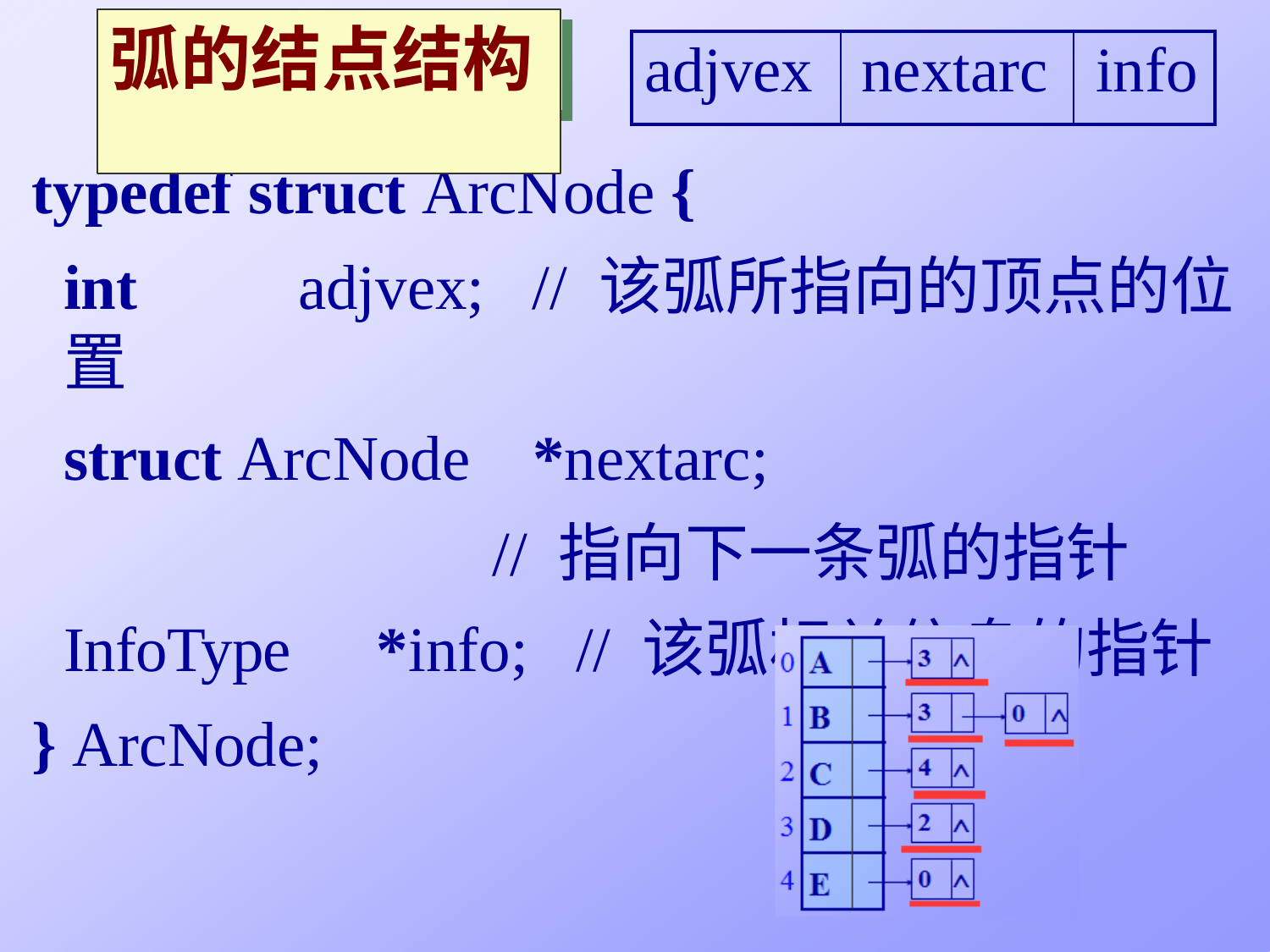

# 弧的结点结构

| adjvex | nextarc | info |
| --- | --- | --- |
typedef struct ArcNode {
int	adjvex;	// 该弧所指向的顶点的位置
struct ArcNode	*nextarc;
// 指向下一条弧的指针
InfoType	*info;	// 该弧相关信息的指针
} ArcNode;